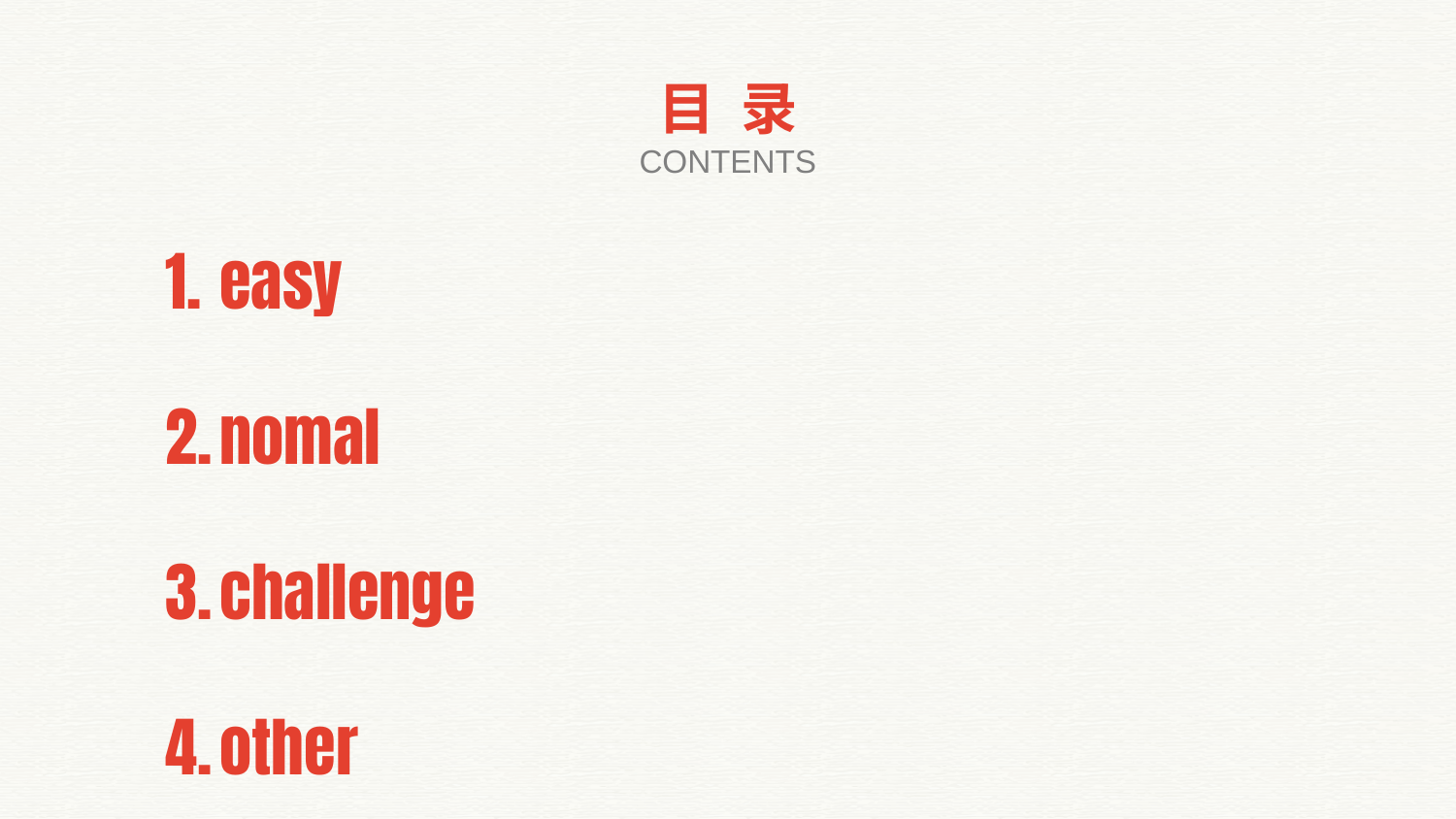

目  录
CONTENTS
easy

nomal

challenge

other